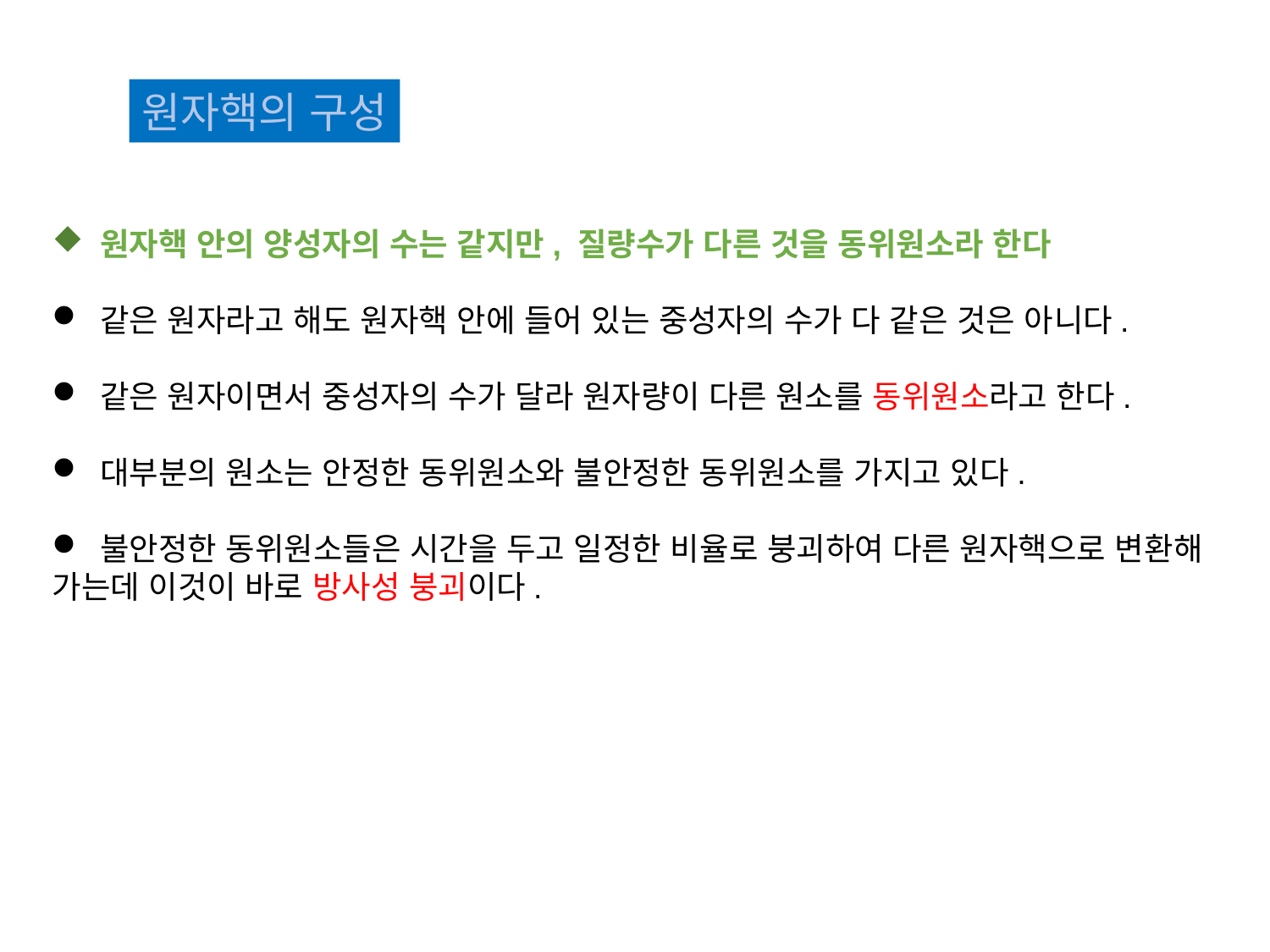

원자핵의 구성
 원자핵 안의 양성자의 수는 같지만, 질량수가 다른 것을 동위원소라 한다

 같은 원자라고 해도 원자핵 안에 들어 있는 중성자의 수가 다 같은 것은 아니다.

 같은 원자이면서 중성자의 수가 달라 원자량이 다른 원소를 동위원소라고 한다.

 대부분의 원소는 안정한 동위원소와 불안정한 동위원소를 가지고 있다.

 불안정한 동위원소들은 시간을 두고 일정한 비율로 붕괴하여 다른 원자핵으로 변환해 가는데 이것이 바로 방사성 붕괴이다.